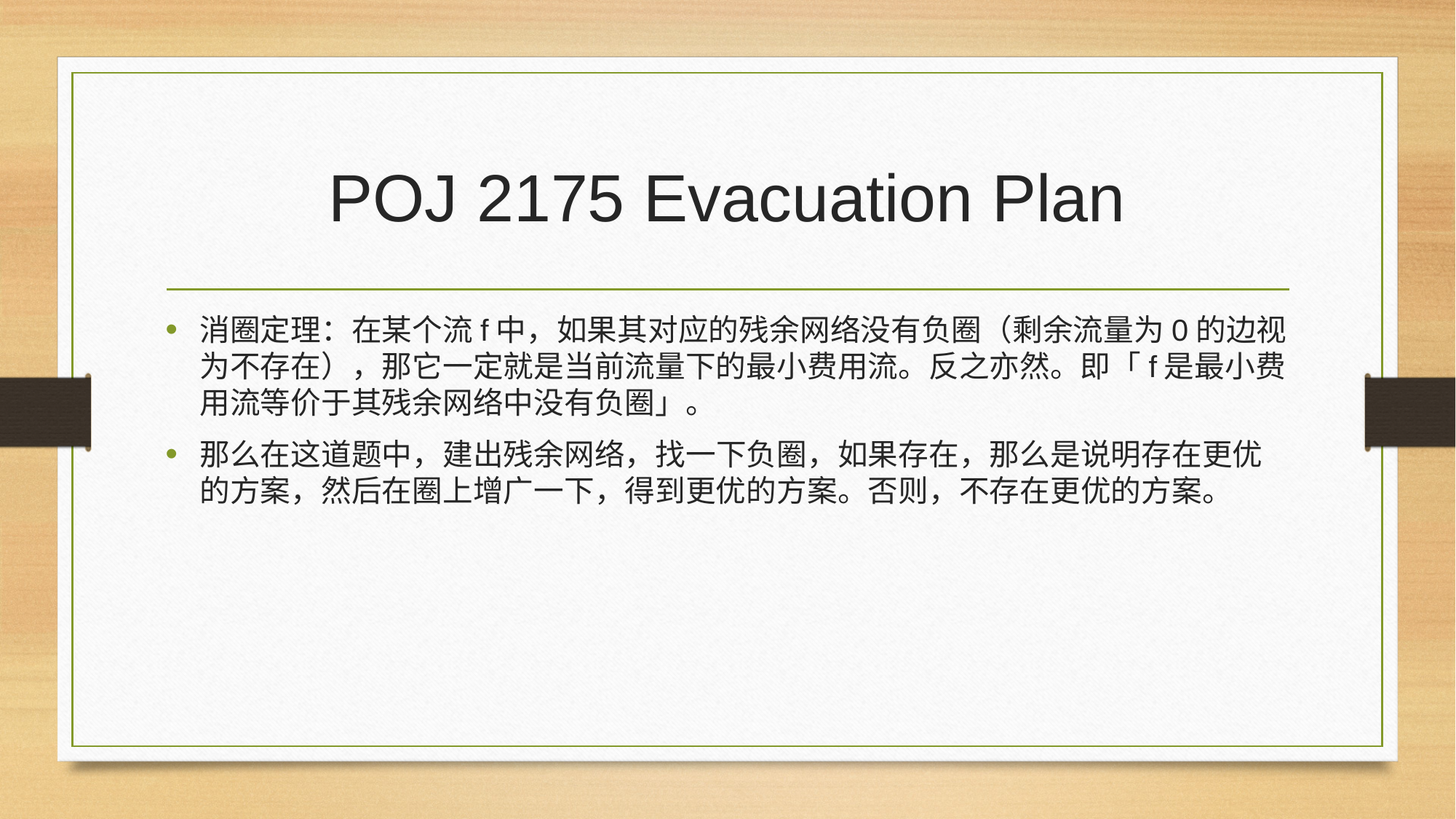

# POJ 2175 Evacuation Plan
消圈定理：在某个流f中，如果其对应的残余网络没有负圈（剩余流量为0的边视为不存在），那它一定就是当前流量下的最小费用流。反之亦然。即「f是最小费用流等价于其残余网络中没有负圈」。
那么在这道题中，建出残余网络，找一下负圈，如果存在，那么是说明存在更优的方案，然后在圈上增广一下，得到更优的方案。否则，不存在更优的方案。